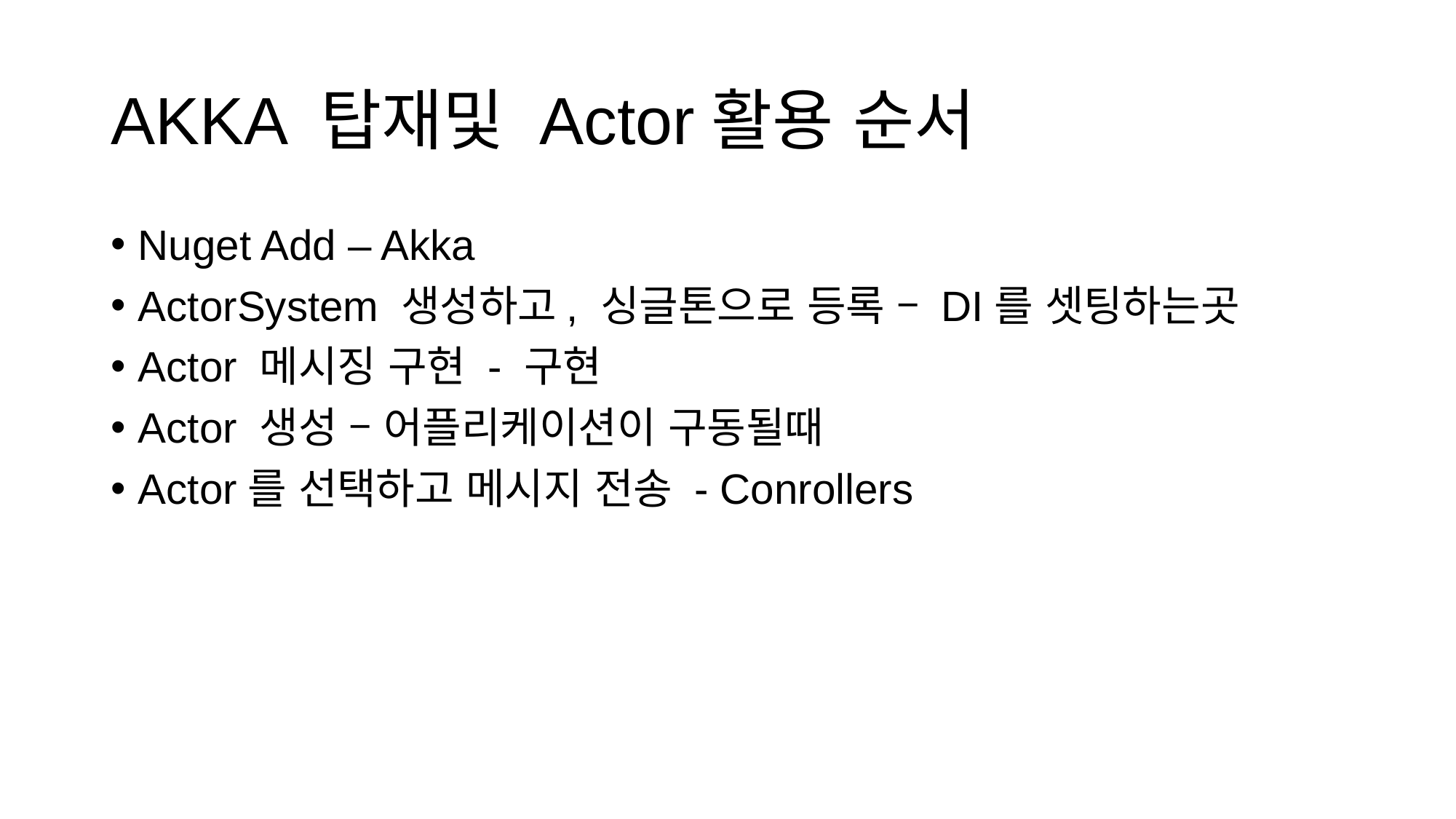

# AKKA 탑재및 Actor활용 순서
Nuget Add – Akka
ActorSystem 생성하고, 싱글톤으로 등록 – DI를 셋팅하는곳
Actor 메시징 구현 - 구현
Actor 생성 – 어플리케이션이 구동될때
Actor를 선택하고 메시지 전송 - Conrollers